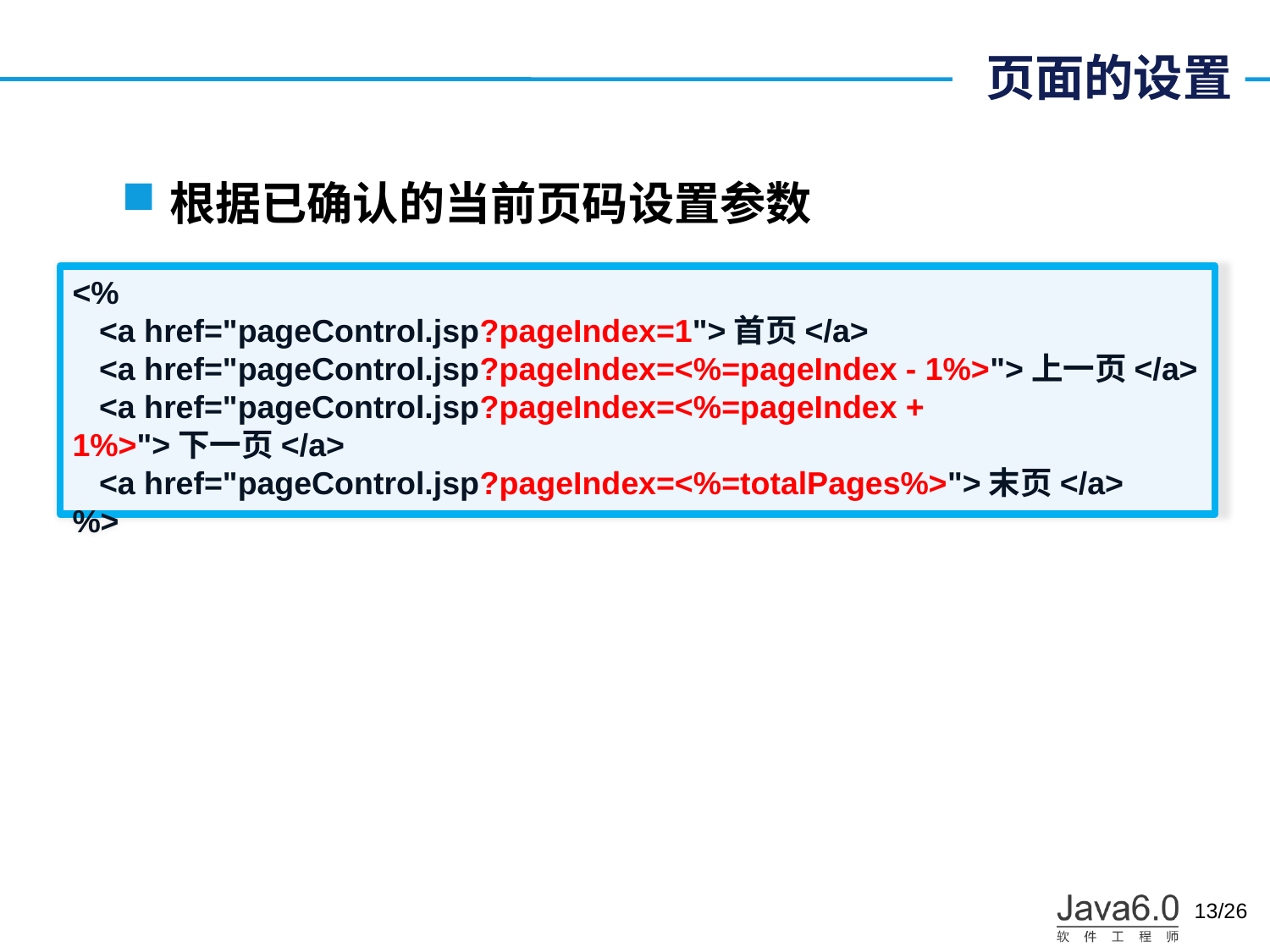

# 页面的设置
根据已确认的当前页码设置参数

<%
   <a href="pageControl.jsp?pageIndex=1">首页</a>
   <a href="pageControl.jsp?pageIndex=<%=pageIndex - 1%>">上一页</a>
   <a href="pageControl.jsp?pageIndex=<%=pageIndex + 1%>">下一页</a>
   <a href="pageControl.jsp?pageIndex=<%=totalPages%>">末页</a>
%>

13/26